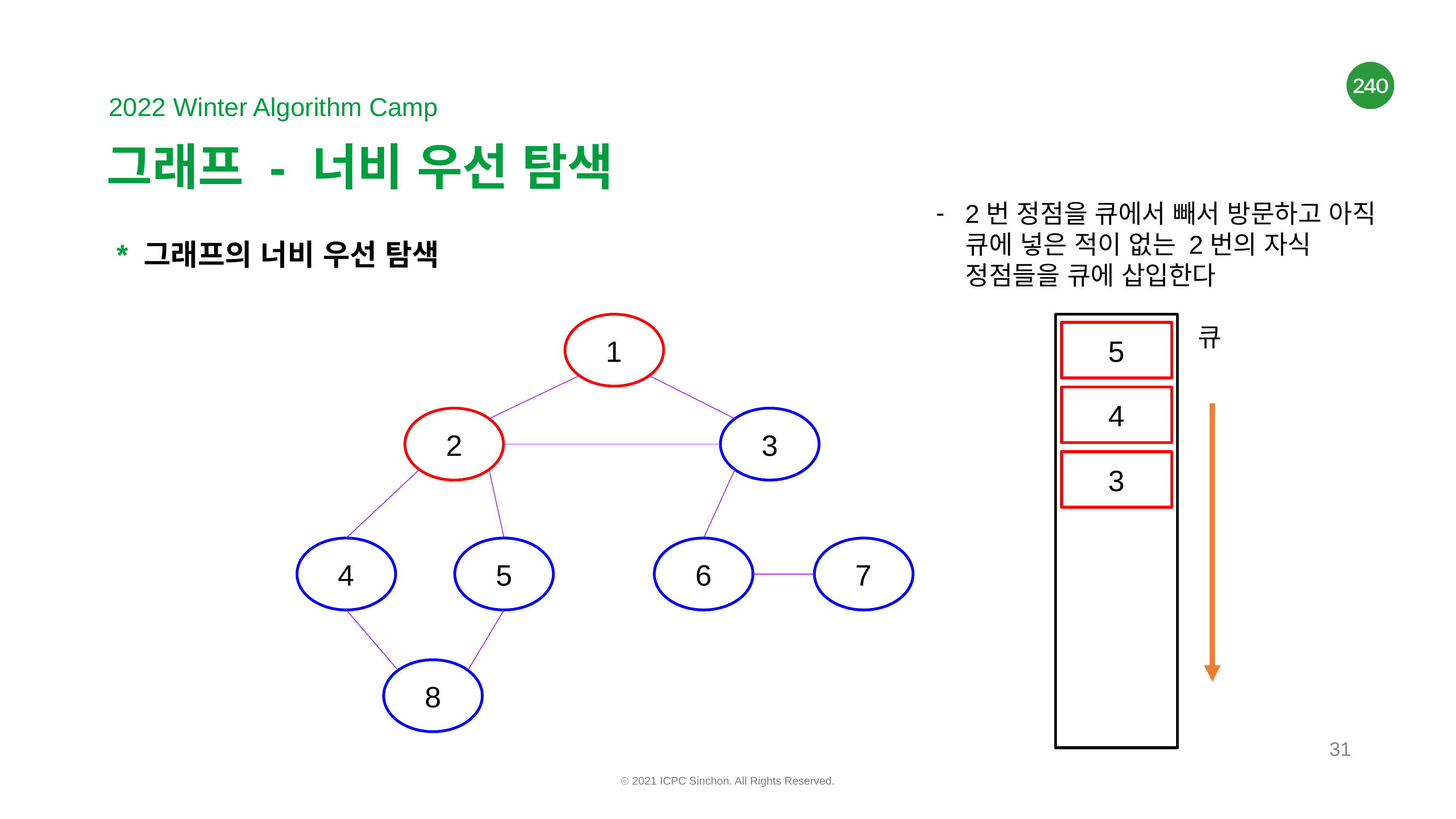

# 그래프 - 너비 우선 탐색
2번 정점을 큐에서 빼서 방문하고 아직 큐에 넣은 적이 없는 2번의 자식 정점들을 큐에 삽입한다
* 그래프의 너비 우선 탐색
1

큐
5
4
2
3
3
4
5
6
7
8
31
ⓒ 2021 ICPC Sinchon. All Rights Reserved.